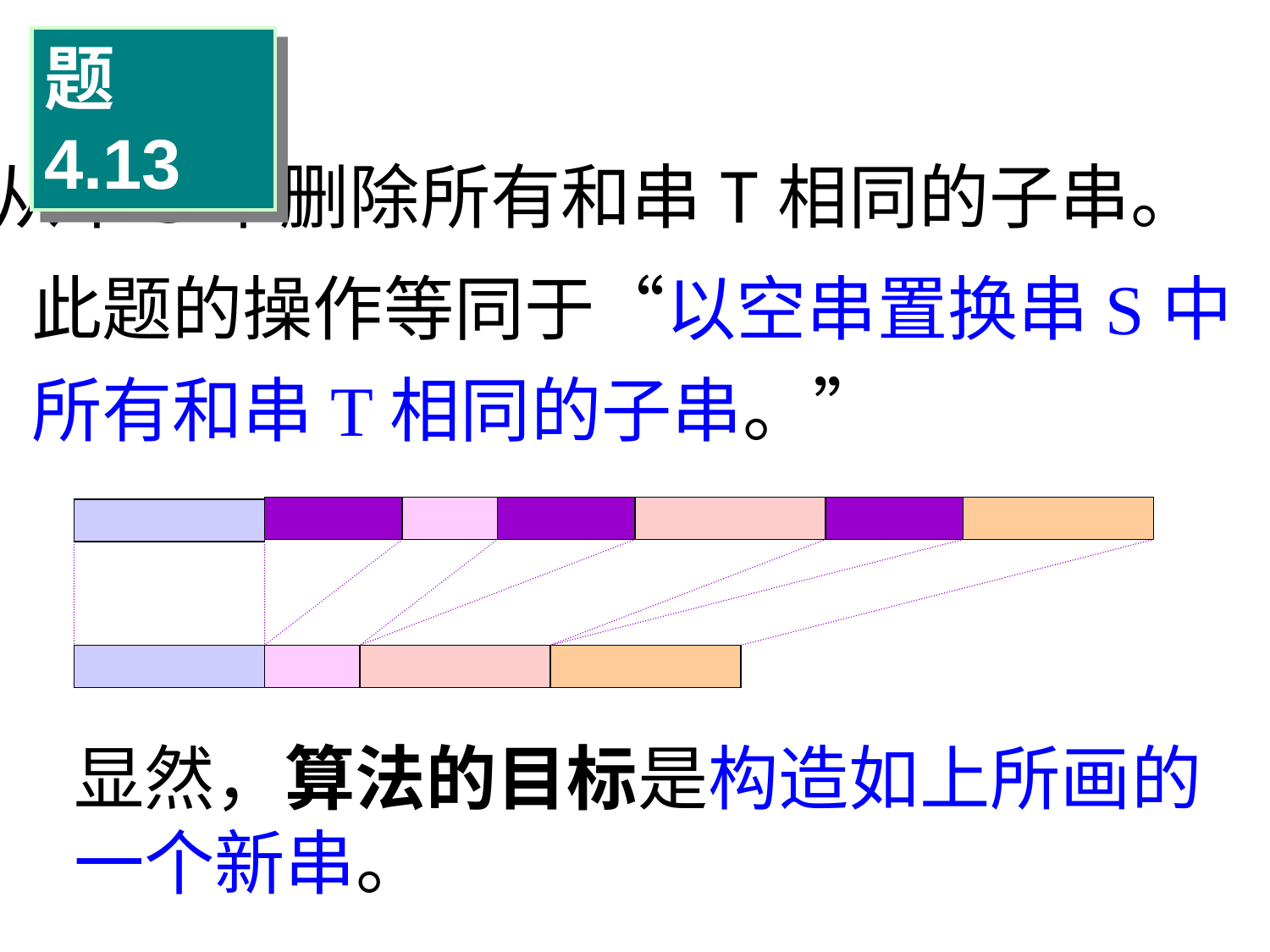

题4.13
从串S中删除所有和串T相同的子串。
此题的操作等同于“以空串置换串S中所有和串T相同的子串。”

显然，算法的目标是构造如上所画的一个新串。